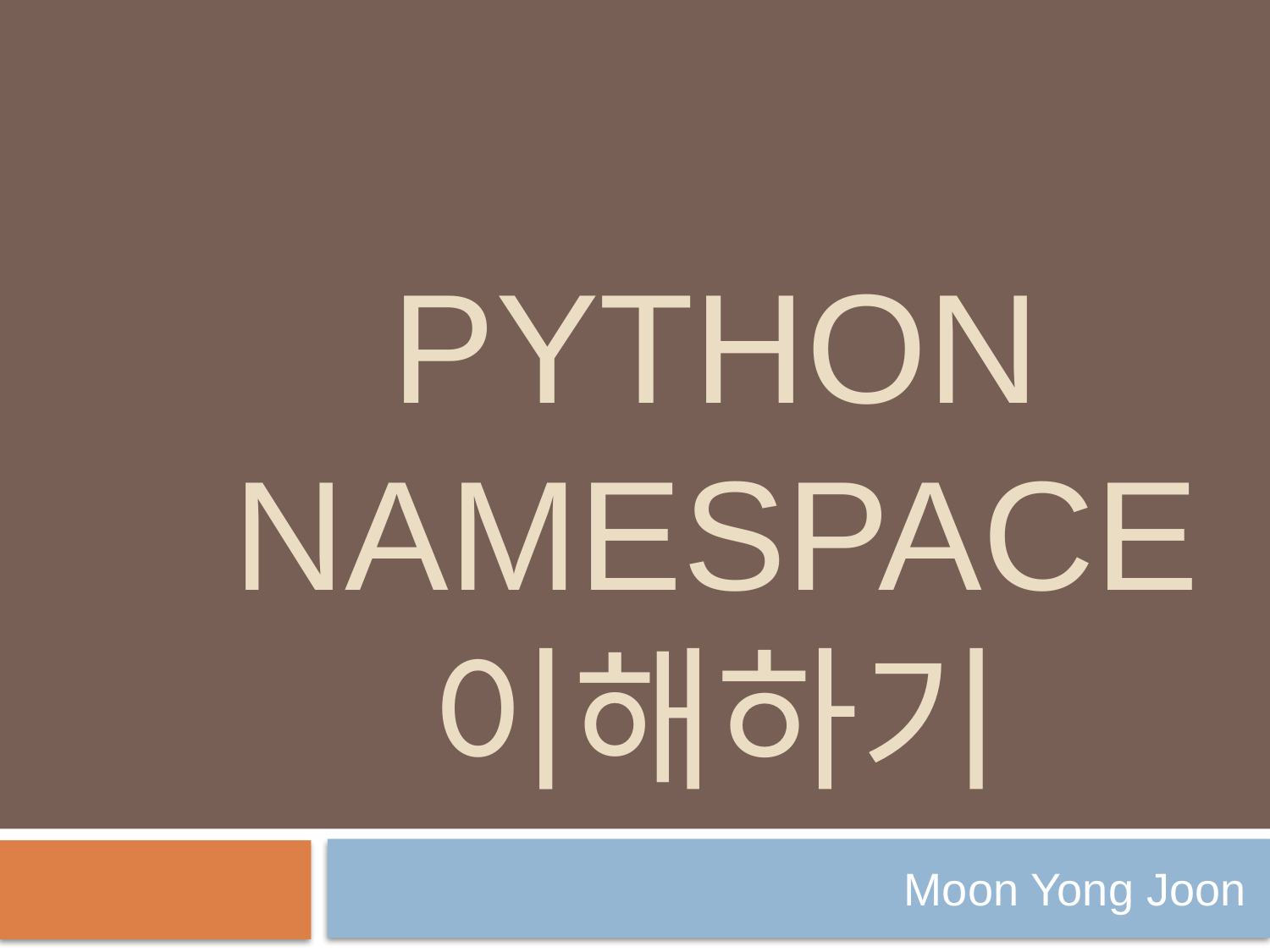

# Python namespace 이해하기
Moon Yong Joon